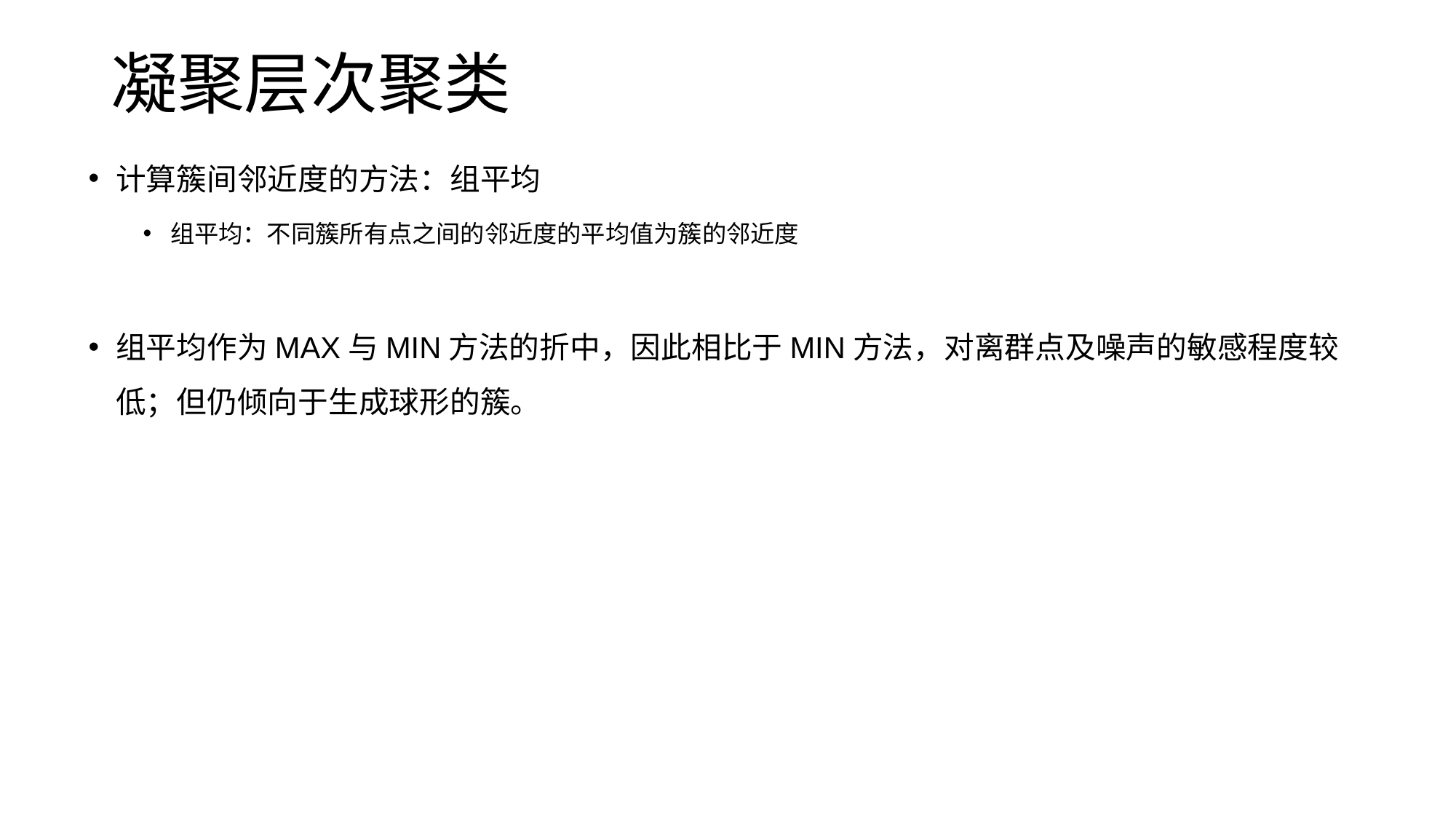

# 凝聚层次聚类
计算簇间邻近度的方法：组平均
组平均：不同簇所有点之间的邻近度的平均值为簇的邻近度

组平均作为MAX与MIN方法的折中，因此相比于MIN方法，对离群点及噪声的敏感程度较低；但仍倾向于生成球形的簇。